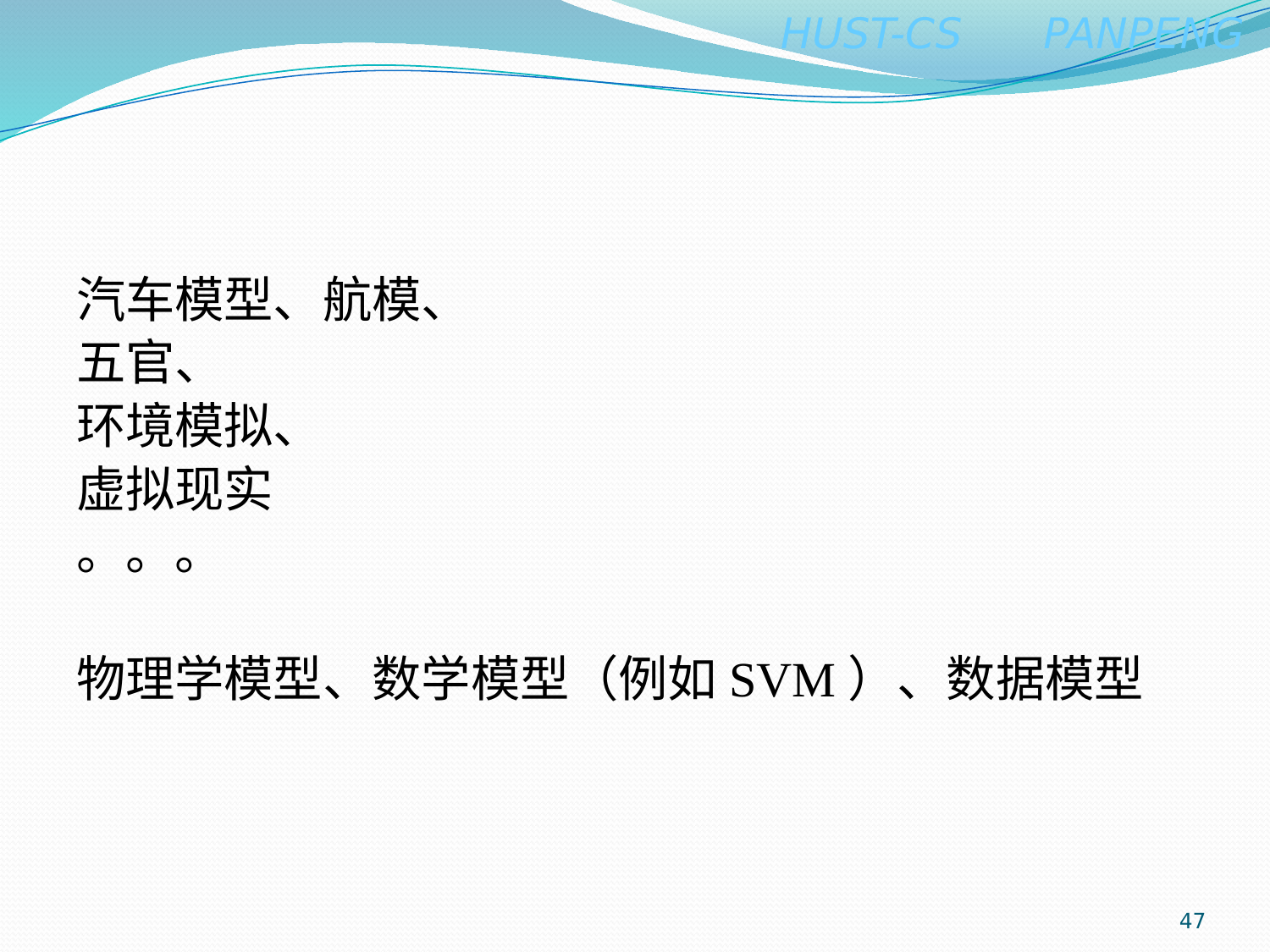

#
汽车模型、航模、
五官、
环境模拟、
虚拟现实
。。。

物理学模型、数学模型（例如SVM）、数据模型
47